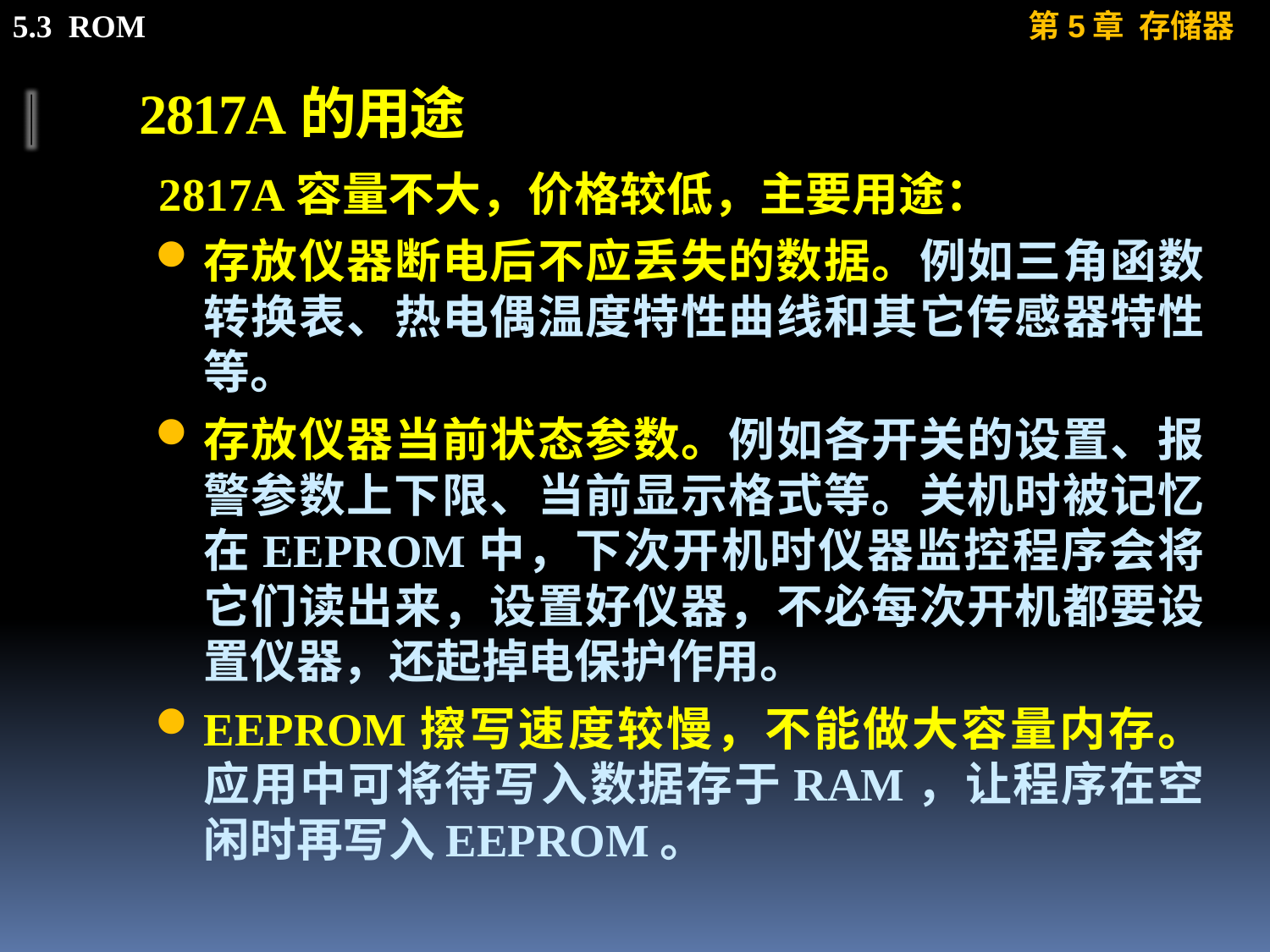

# 2817A的用途
2817A容量不大，价格较低，主要用途：
存放仪器断电后不应丢失的数据。例如三角函数转换表、热电偶温度特性曲线和其它传感器特性等。
存放仪器当前状态参数。例如各开关的设置、报警参数上下限、当前显示格式等。关机时被记忆在EEPROM中，下次开机时仪器监控程序会将它们读出来，设置好仪器，不必每次开机都要设置仪器，还起掉电保护作用。
EEPROM擦写速度较慢，不能做大容量内存。应用中可将待写入数据存于RAM，让程序在空闲时再写入EEPROM。